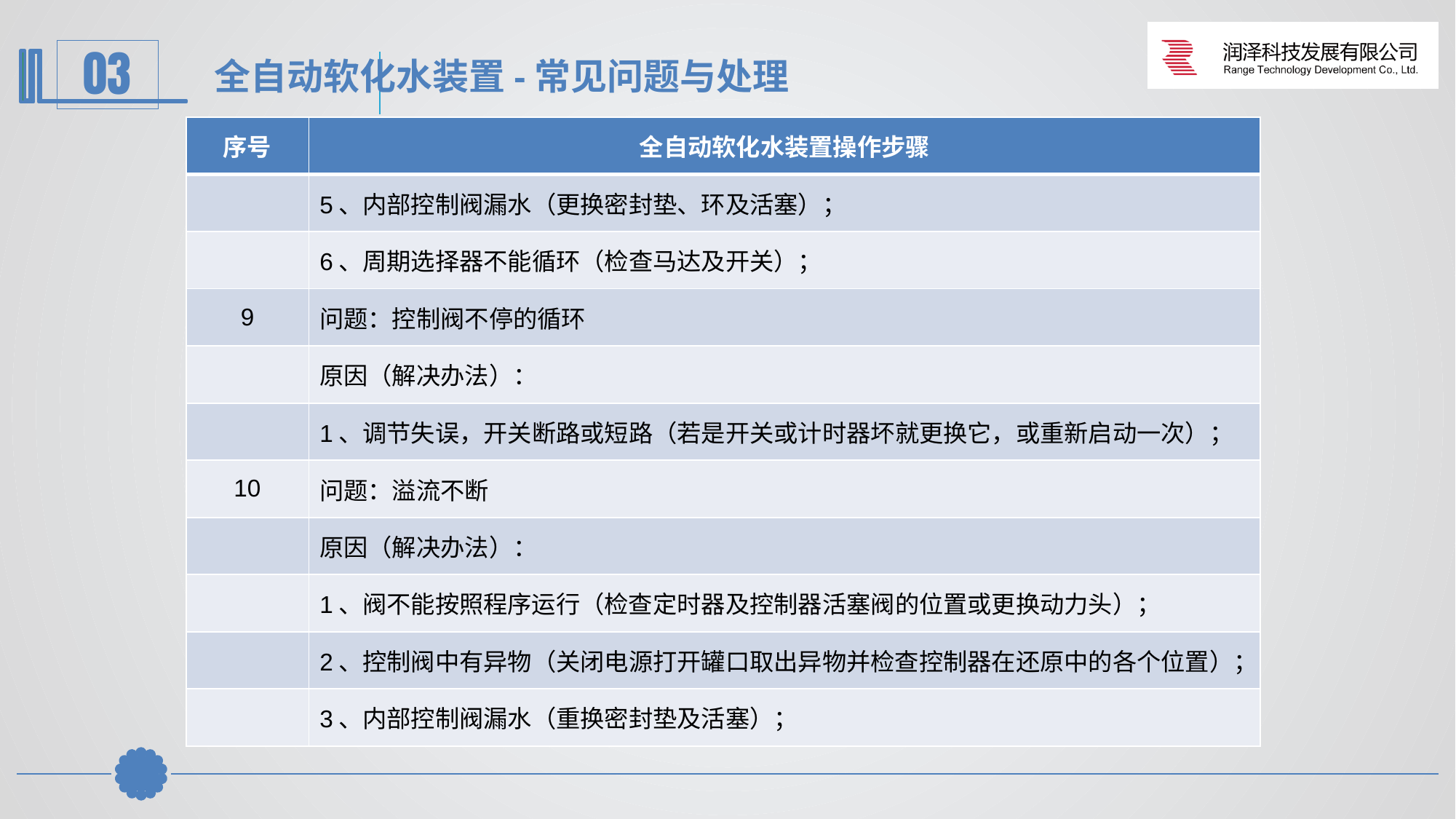

全自动软化水装置-常见问题与处理
| 序号 | 全自动软化水装置操作步骤 |
| --- | --- |
|  | 5、内部控制阀漏水（更换密封垫、环及活塞）； |
|  | 6、周期选择器不能循环（检查马达及开关）； |
| 9 | 问题：控制阀不停的循环 |
|  | 原因（解决办法）： |
|  | 1、调节失误，开关断路或短路（若是开关或计时器坏就更换它，或重新启动一次）； |
| 10 | 问题：溢流不断 |
|  | 原因（解决办法）： |
|  | 1、阀不能按照程序运行（检查定时器及控制器活塞阀的位置或更换动力头）； |
|  | 2、控制阀中有异物（关闭电源打开罐口取出异物并检查控制器在还原中的各个位置）； |
|  | 3、内部控制阀漏水（重换密封垫及活塞）； |
21